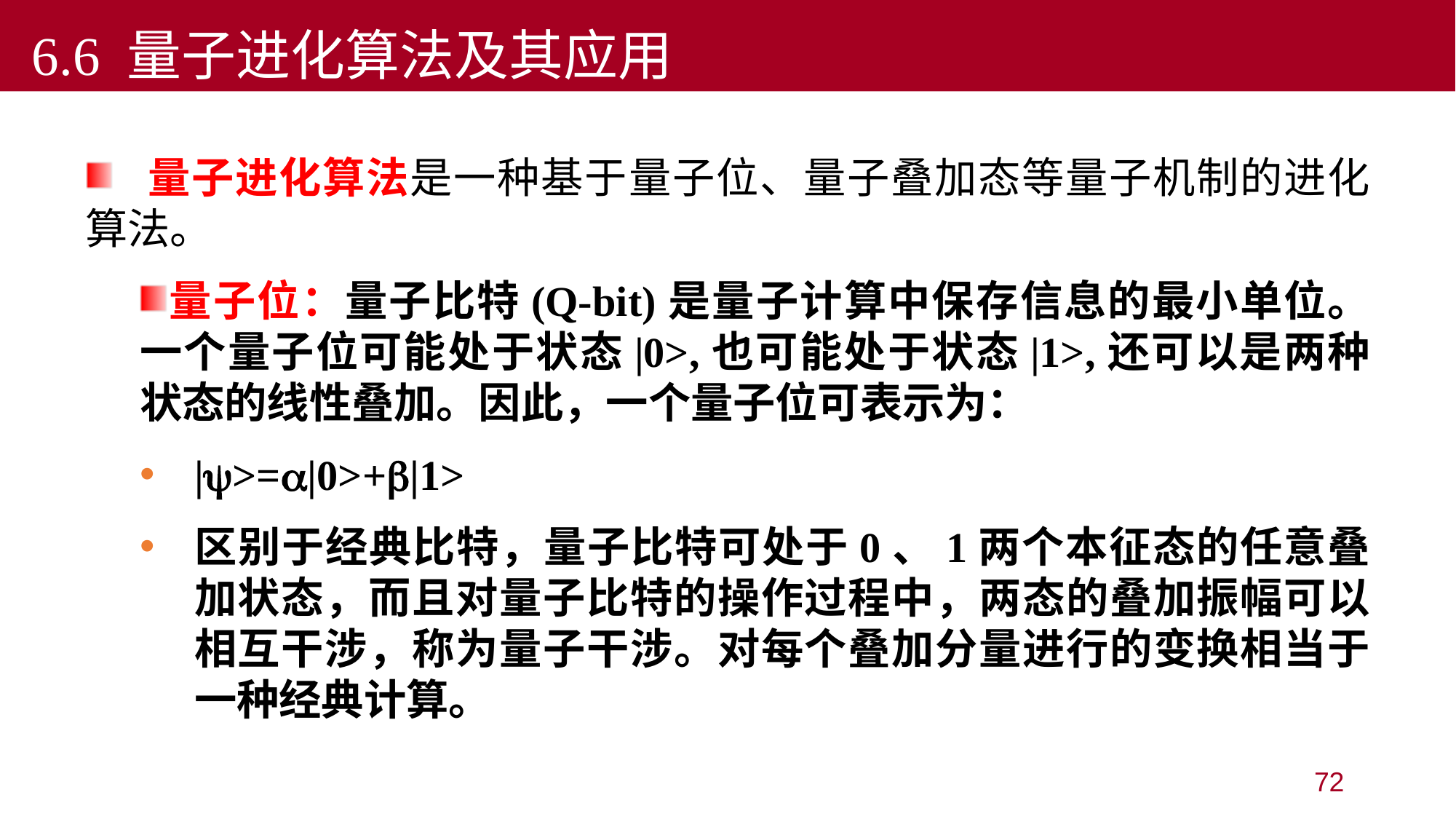

6.6 量子进化算法及其应用
  量子进化算法是一种基于量子位、量子叠加态等量子机制的进化算法。
量子位：量子比特(Q-bit)是量子计算中保存信息的最小单位。一个量子位可能处于状态|0>,也可能处于状态|1>,还可以是两种状态的线性叠加。因此，一个量子位可表示为：
|ψ>=α|0>+β|1>
区别于经典比特，量子比特可处于0、1两个本征态的任意叠加状态，而且对量子比特的操作过程中，两态的叠加振幅可以相互干涉，称为量子干涉。对每个叠加分量进行的变换相当于一种经典计算。

72